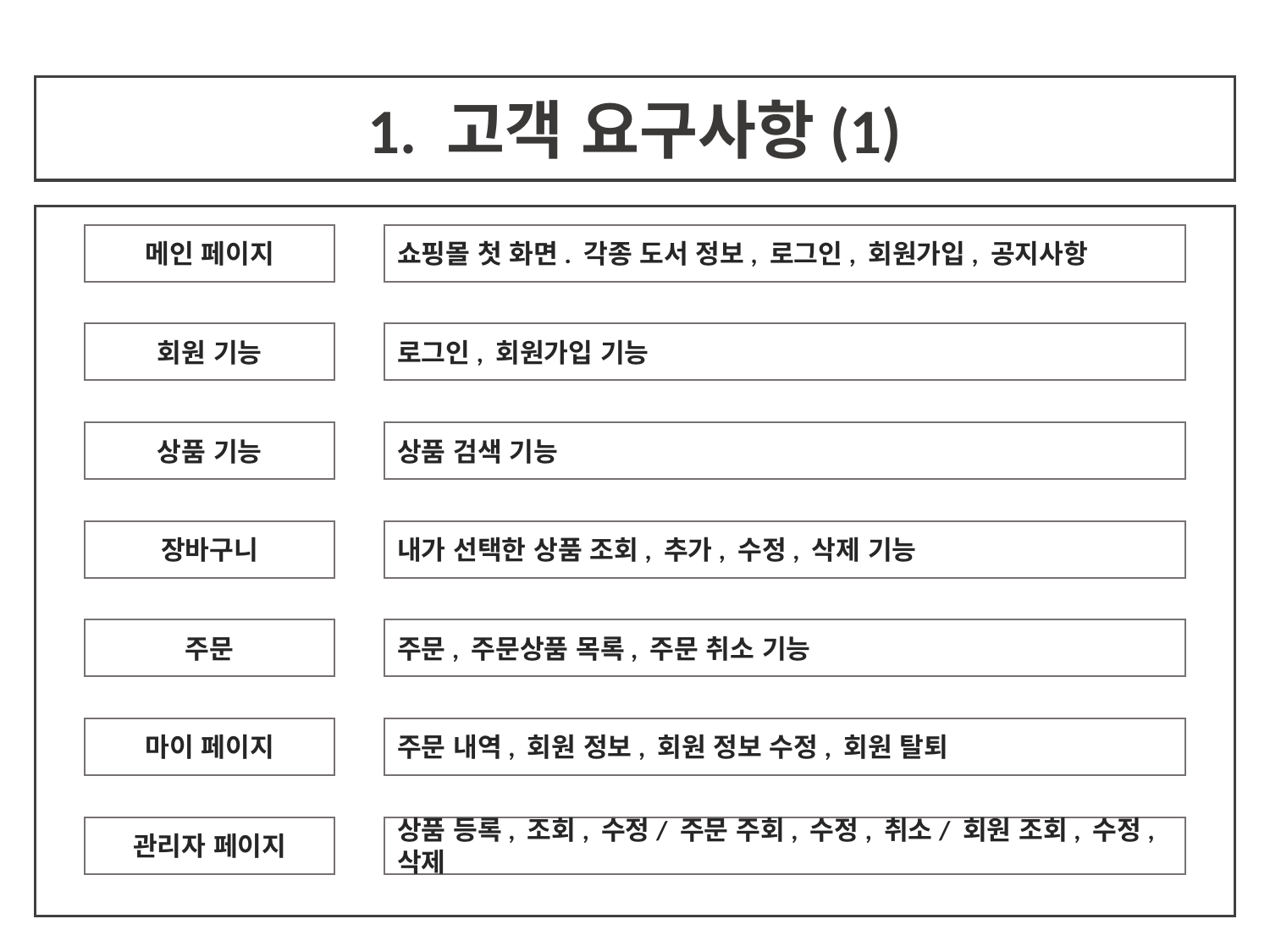

1. 고객 요구사항(1)

메인 페이지
쇼핑몰 첫 화면. 각종 도서 정보, 로그인, 회원가입, 공지사항
회원 기능
로그인, 회원가입 기능
상품 기능
상품 검색 기능
장바구니
내가 선택한 상품 조회, 추가, 수정, 삭제 기능
주문
주문, 주문상품 목록, 주문 취소 기능
마이 페이지
주문 내역, 회원 정보, 회원 정보 수정, 회원 탈퇴
상품 등록, 조회, 수정/ 주문 주회, 수정, 취소/ 회원 조회, 수정, 삭제
관리자 페이지